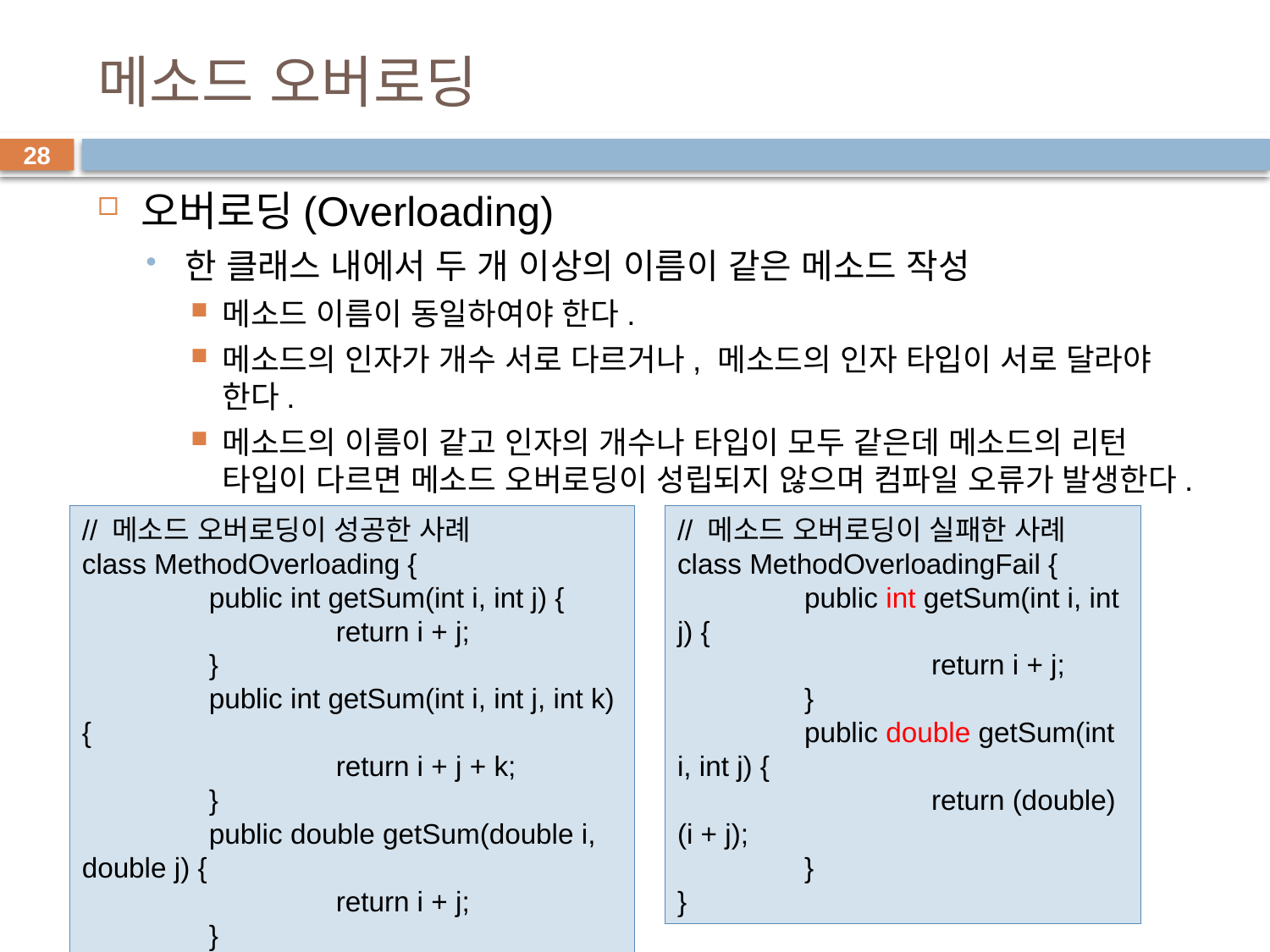

# 메소드 오버로딩
28
오버로딩(Overloading)
한 클래스 내에서 두 개 이상의 이름이 같은 메소드 작성
메소드 이름이 동일하여야 한다.
메소드의 인자가 개수 서로 다르거나, 메소드의 인자 타입이 서로 달라야 한다.
메소드의 이름이 같고 인자의 개수나 타입이 모두 같은데 메소드의 리턴 타입이 다르면 메소드 오버로딩이 성립되지 않으며 컴파일 오류가 발생한다.
// 메소드 오버로딩이 성공한 사례
class MethodOverloading {
	public int getSum(int i, int j) {
		return i + j;
	}
	public int getSum(int i, int j, int k) {
		return i + j + k;
	}
	public double getSum(double i, double j) {
		return i + j;
	}
}
// 메소드 오버로딩이 실패한 사례
class MethodOverloadingFail {
	public int getSum(int i, int j) {
		return i + j;
	}
	public double getSum(int i, int j) {
		return (double)(i + j);
	}
}